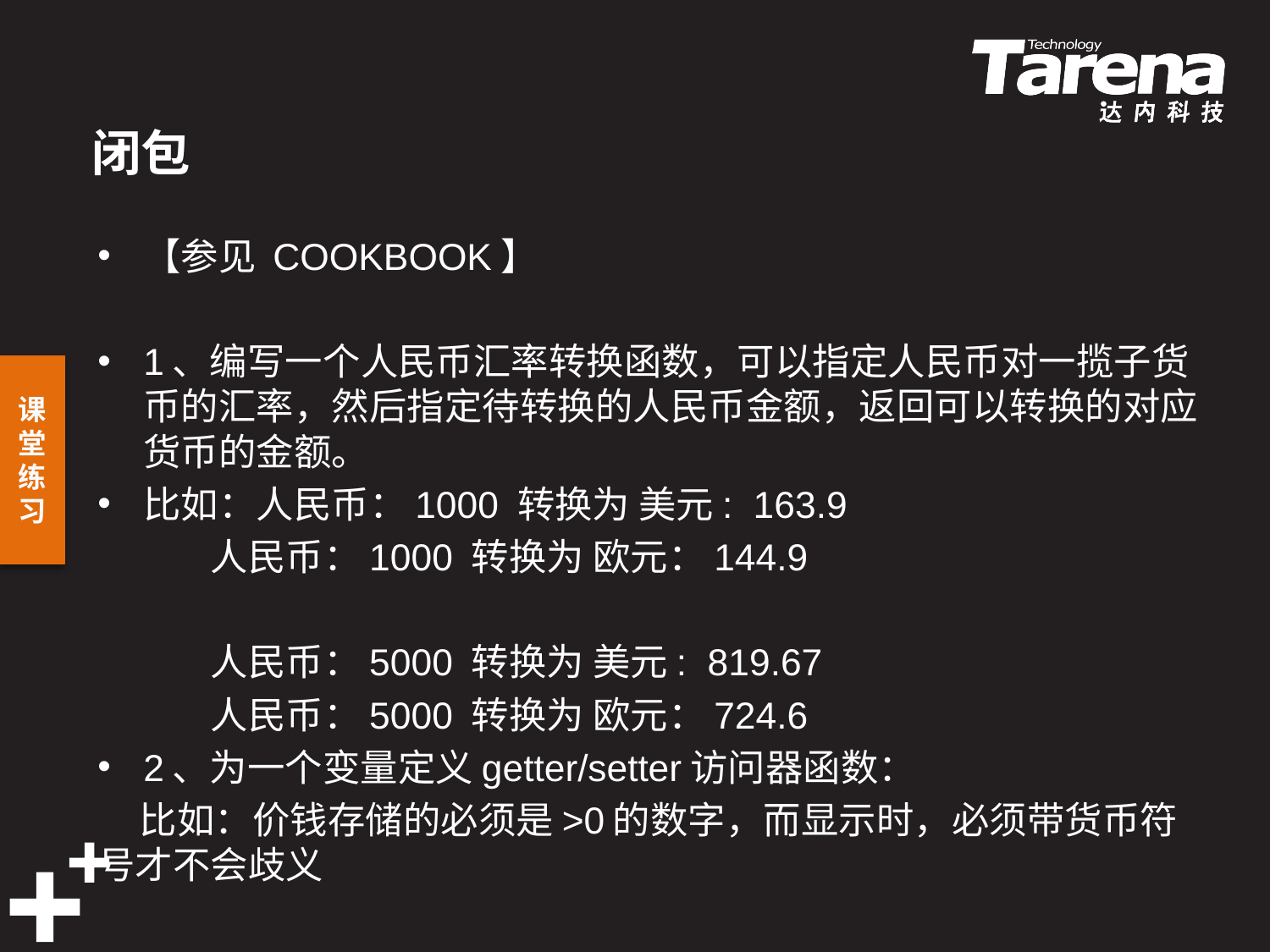

# 闭包
【参见 COOKBOOK】

1、编写一个人民币汇率转换函数，可以指定人民币对一揽子货币的汇率，然后指定待转换的人民币金额，返回可以转换的对应货币的金额。
比如：人民币：1000 转换为 美元:  163.9
	人民币：1000 转换为 欧元：144.9

	人民币：5000 转换为 美元:  819.67
	人民币：5000 转换为 欧元：724.6
2、为一个变量定义getter/setter访问器函数：
    比如：价钱存储的必须是>0的数字，而显示时，必须带货币符号才不会歧义